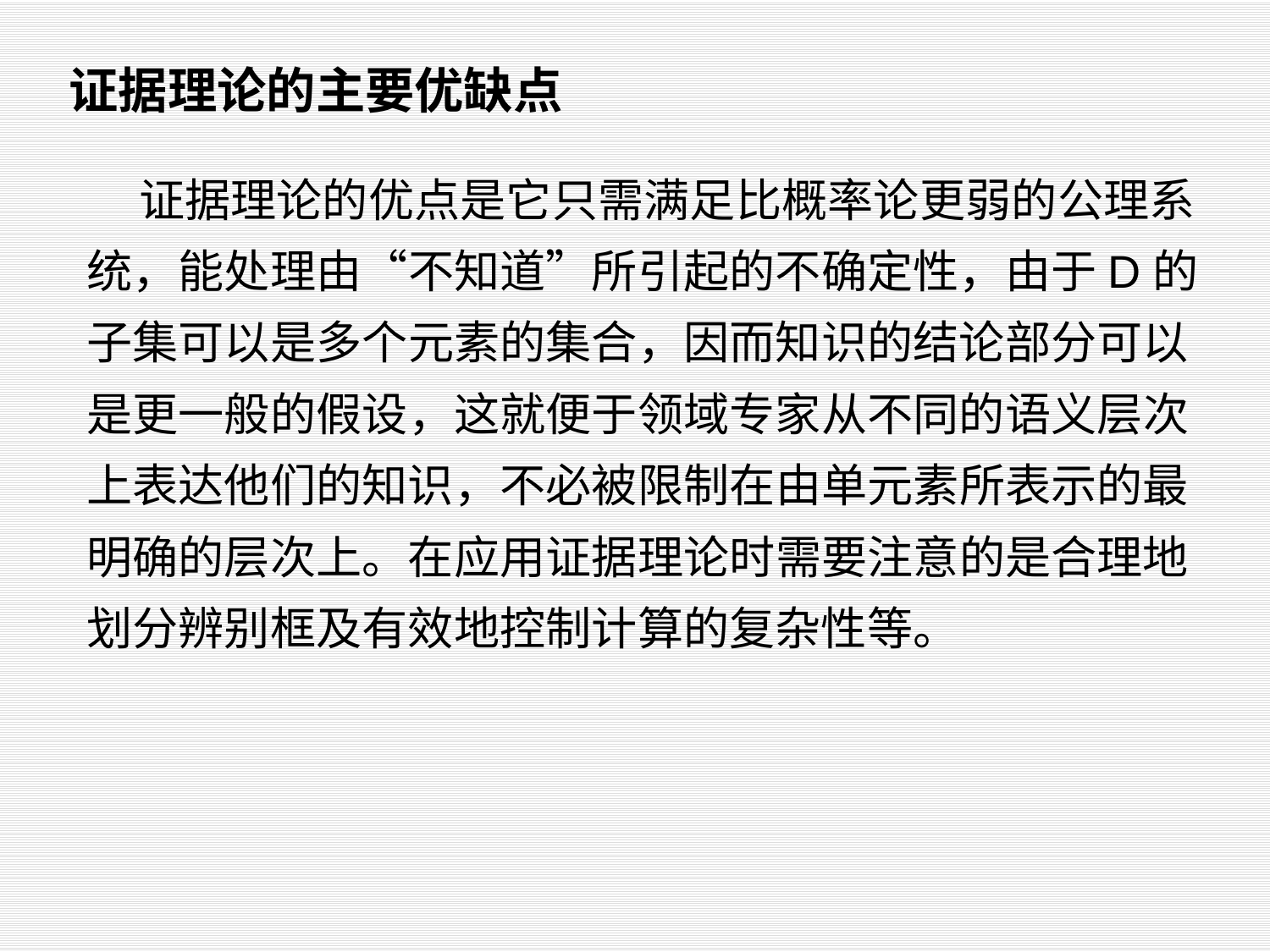

证据理论的主要优缺点
    证据理论的优点是它只需满足比概率论更弱的公理系统，能处理由“不知道”所引起的不确定性，由于D的子集可以是多个元素的集合，因而知识的结论部分可以是更一般的假设，这就便于领域专家从不同的语义层次上表达他们的知识，不必被限制在由单元素所表示的最明确的层次上。在应用证据理论时需要注意的是合理地划分辨别框及有效地控制计算的复杂性等。

56